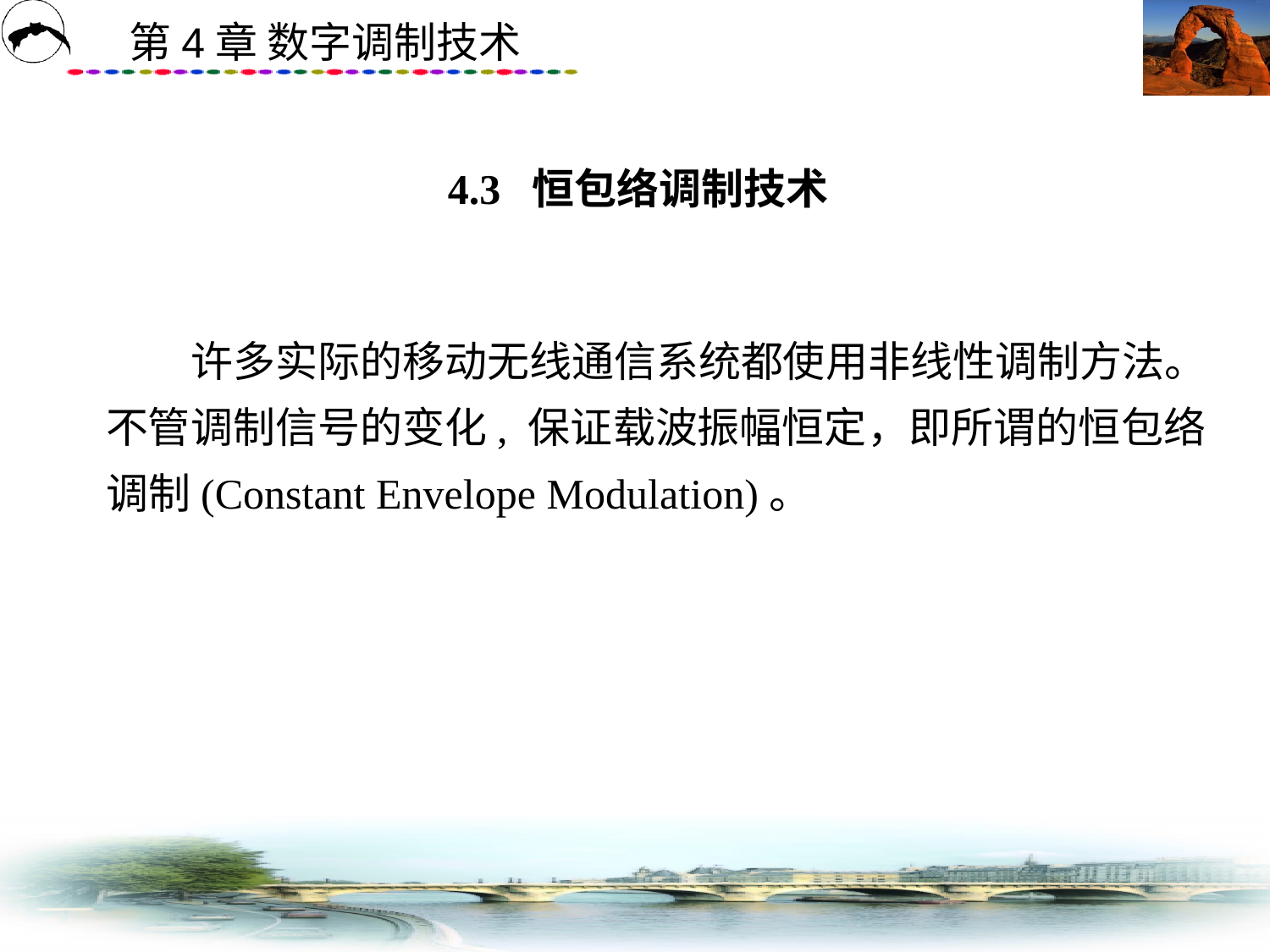

# 4.3  恒包络调制技术
　　许多实际的移动无线通信系统都使用非线性调制方法。 不管调制信号的变化, 保证载波振幅恒定，即所谓的恒包络调制(Constant Envelope Modulation)。